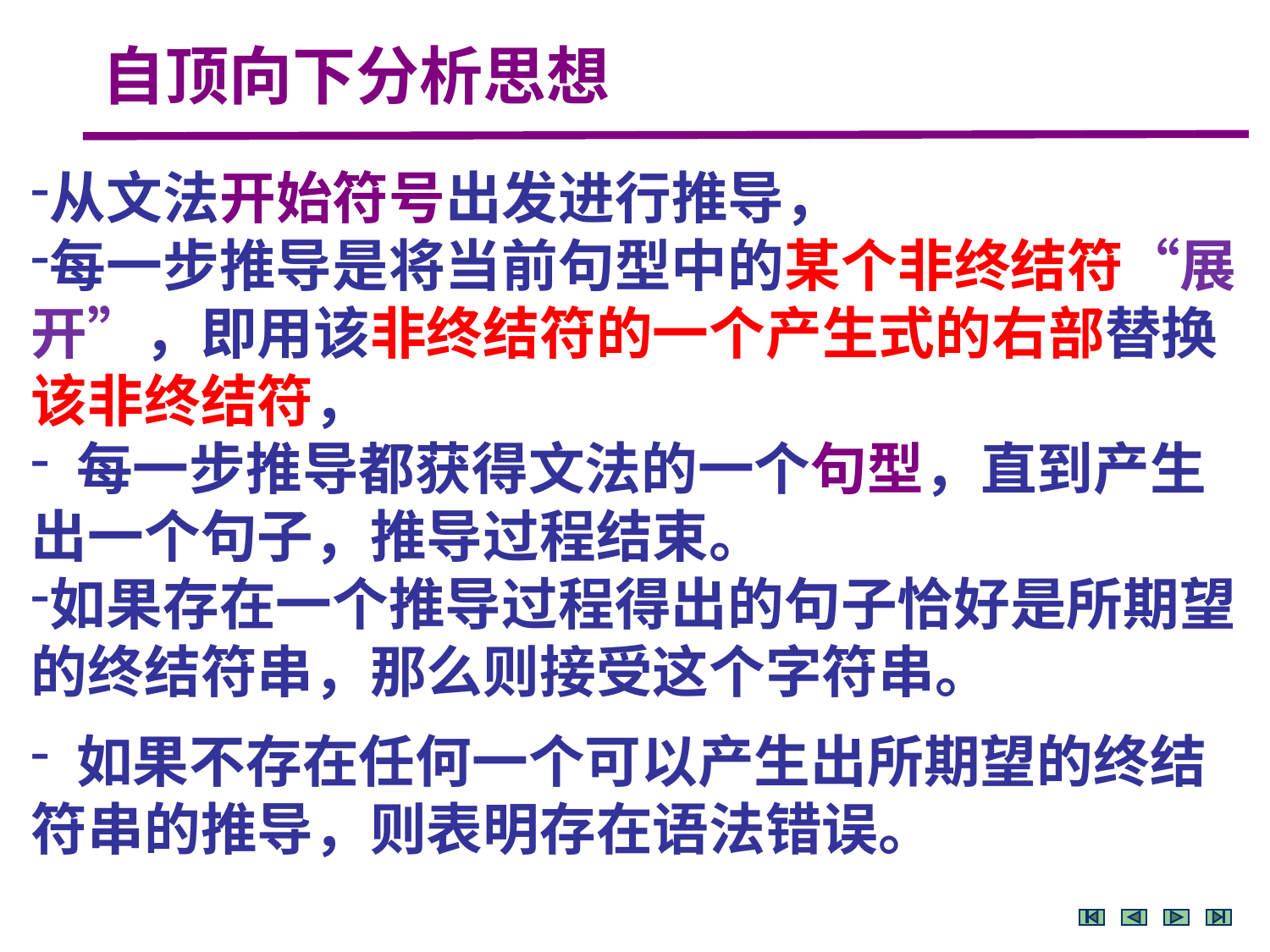

自顶向下分析思想
从文法开始符号出发进行推导，
每一步推导是将当前句型中的某个非终结符“展开”，即用该非终结符的一个产生式的右部替换该非终结符，
 每一步推导都获得文法的一个句型，直到产生出一个句子，推导过程结束。
如果存在一个推导过程得出的句子恰好是所期望的终结符串，那么则接受这个字符串。

 如果不存在任何一个可以产生出所期望的终结符串的推导，则表明存在语法错误。